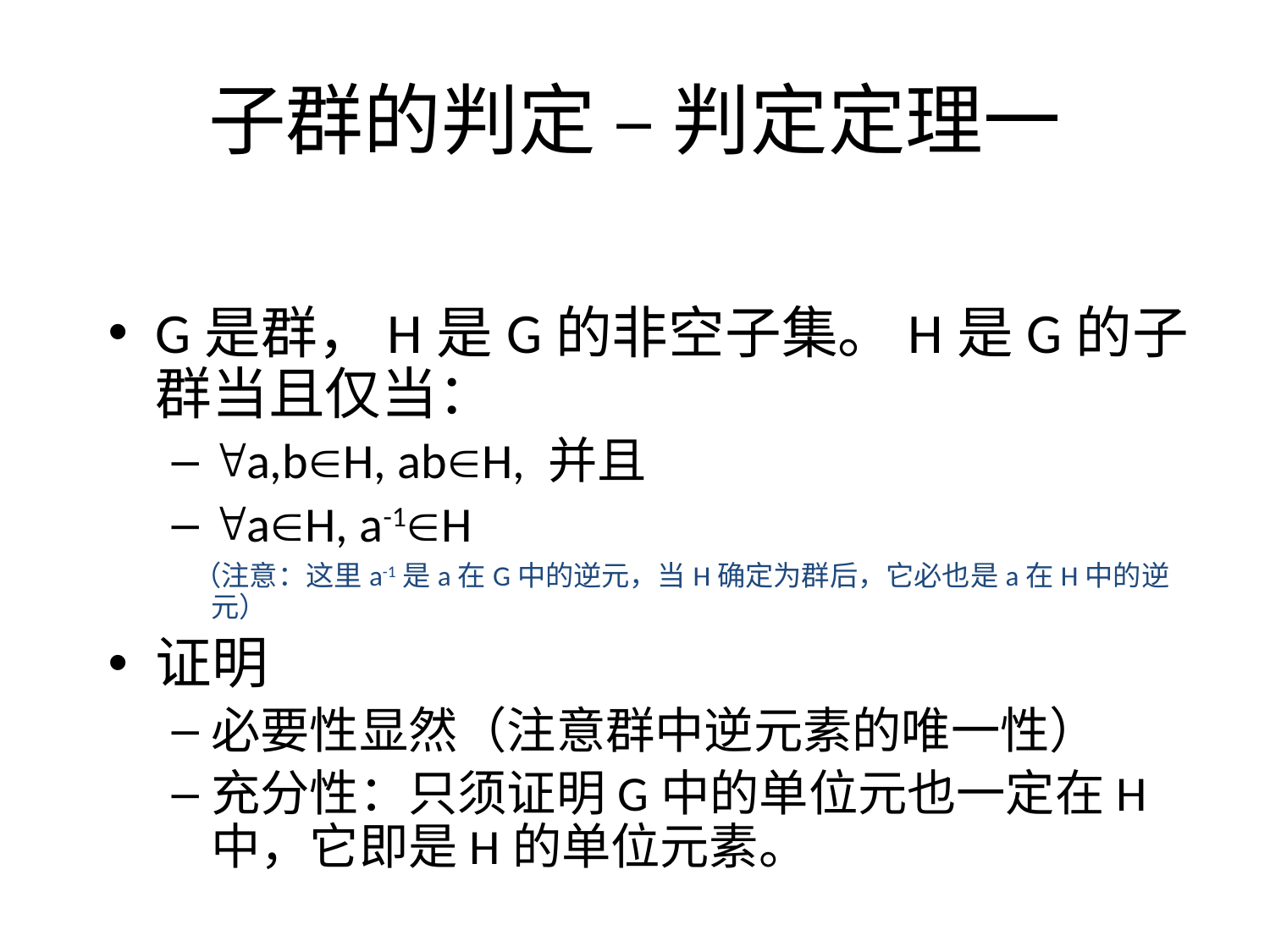

# 子群的判定 – 判定定理一
G是群，H是G的非空子集。H是G的子群当且仅当：
∀a,b∈H, ab∈H, 并且
∀a∈H, a-1∈H
  （注意：这里a-1是a在G中的逆元，当H确定为群后，它必也是a在H中的逆元）
证明
必要性显然（注意群中逆元素的唯一性）
充分性：只须证明G中的单位元也一定在H中，它即是H的单位元素。